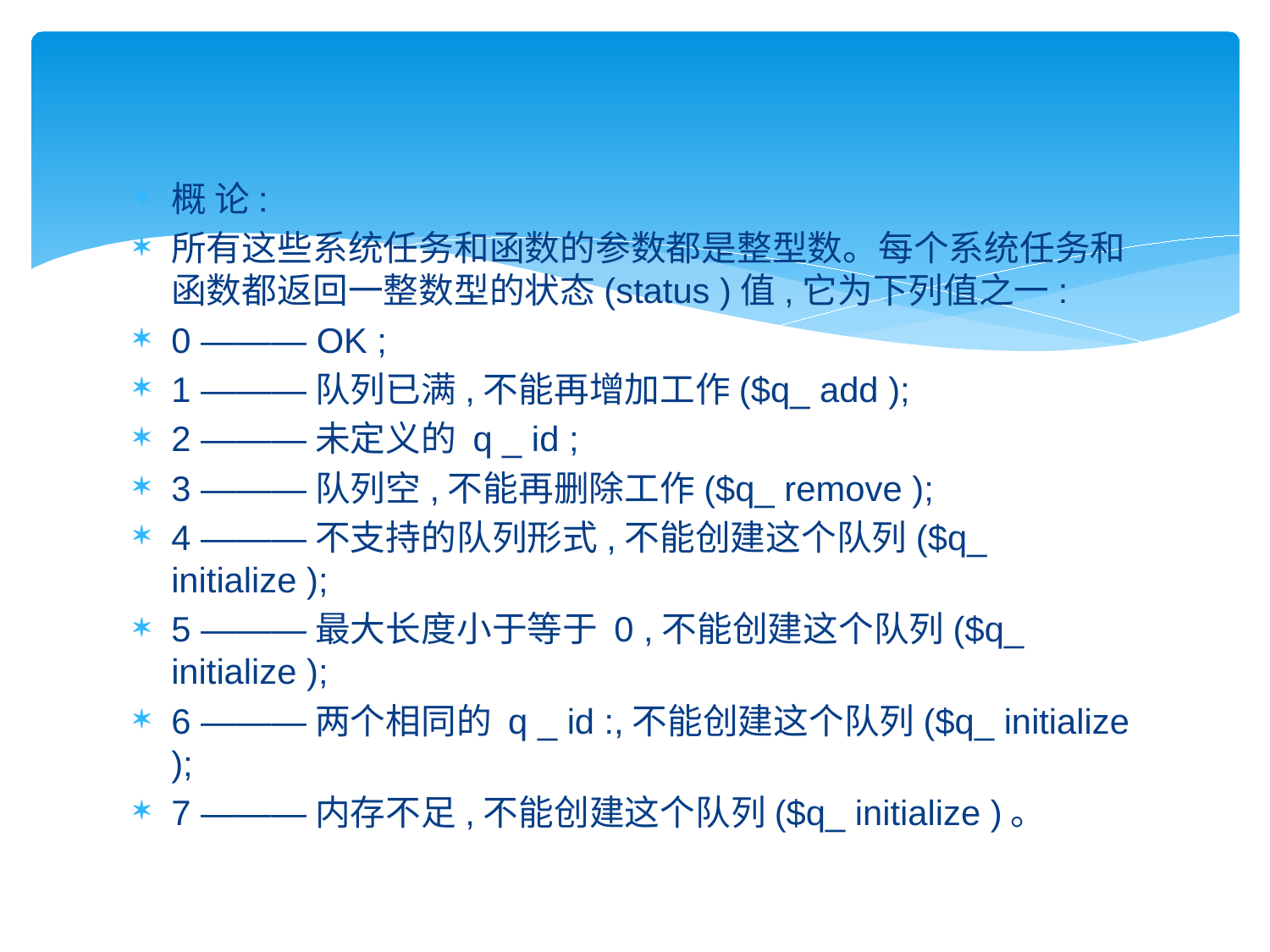

#
概 论:
所有这些系统任务和函数的参数都是整型数。每个系统任务和函数都返回一整数型的状态(status )值,它为下列值之一:
0 ——— OK ;
1 ———队列已满,不能再增加工作($q_ add );
2 ———未定义的 q _ id ;
3 ———队列空,不能再删除工作($q_ remove );
4 ———不支持的队列形式,不能创建这个队列($q_ initialize );
5 ———最大长度小于等于 0 ,不能创建这个队列($q_ initialize );
6 ———两个相同的 q _ id :,不能创建这个队列($q_ initialize );
7 ———内存不足,不能创建这个队列($q_ initialize )。